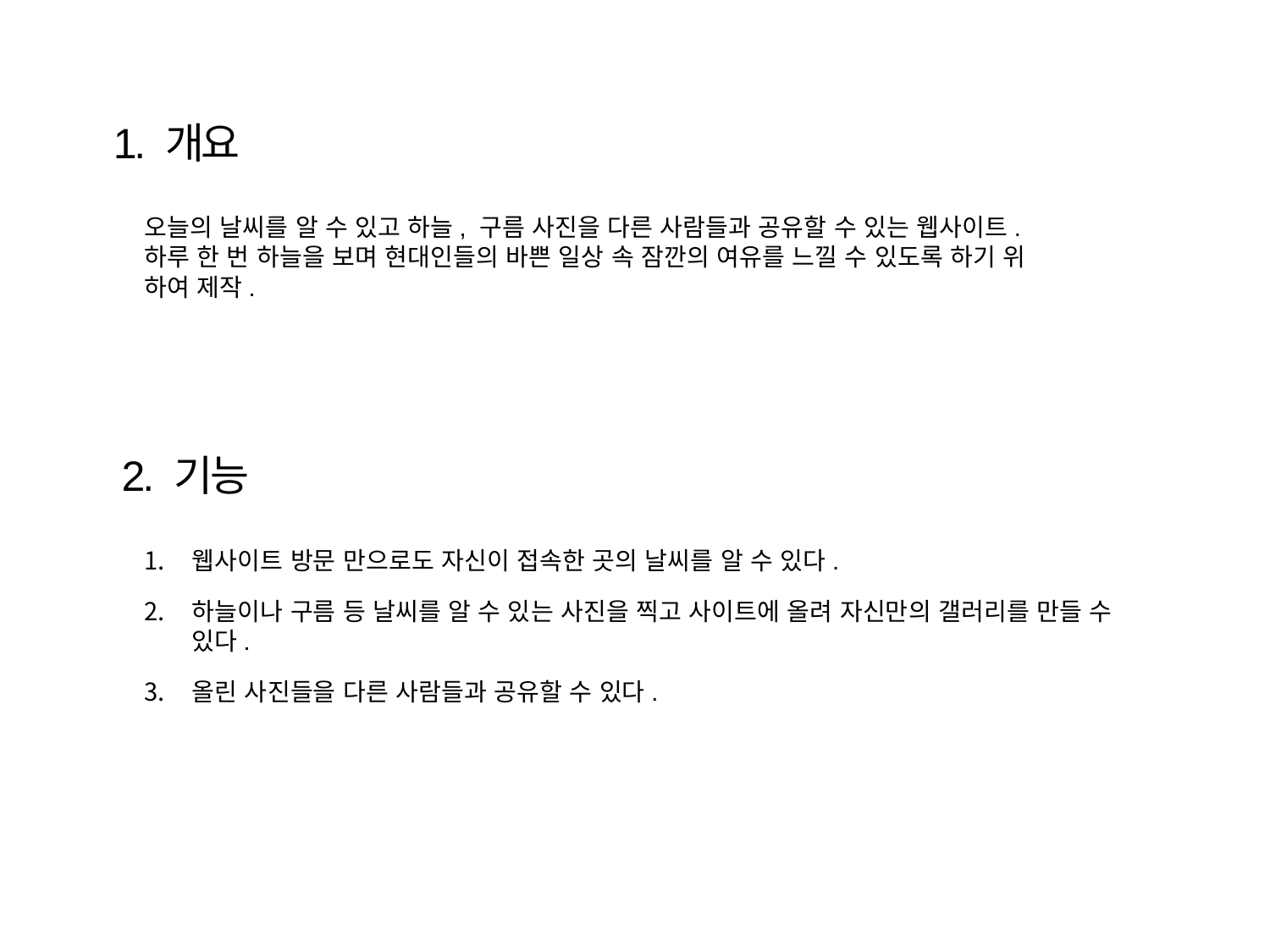

# 1. 개요
오늘의 날씨를 알 수 있고 하늘, 구름 사진을 다른 사람들과 공유할 수 있는 웹사이트.
하루 한 번 하늘을 보며 현대인들의 바쁜 일상 속 잠깐의 여유를 느낄 수 있도록 하기 위
하여 제작.

2. 기능
웹사이트 방문 만으로도 자신이 접속한 곳의 날씨를 알 수 있다.
하늘이나 구름 등 날씨를 알 수 있는 사진을 찍고 사이트에 올려 자신만의 갤러리를 만들 수 있다.
올린 사진들을 다른 사람들과 공유할 수 있다.